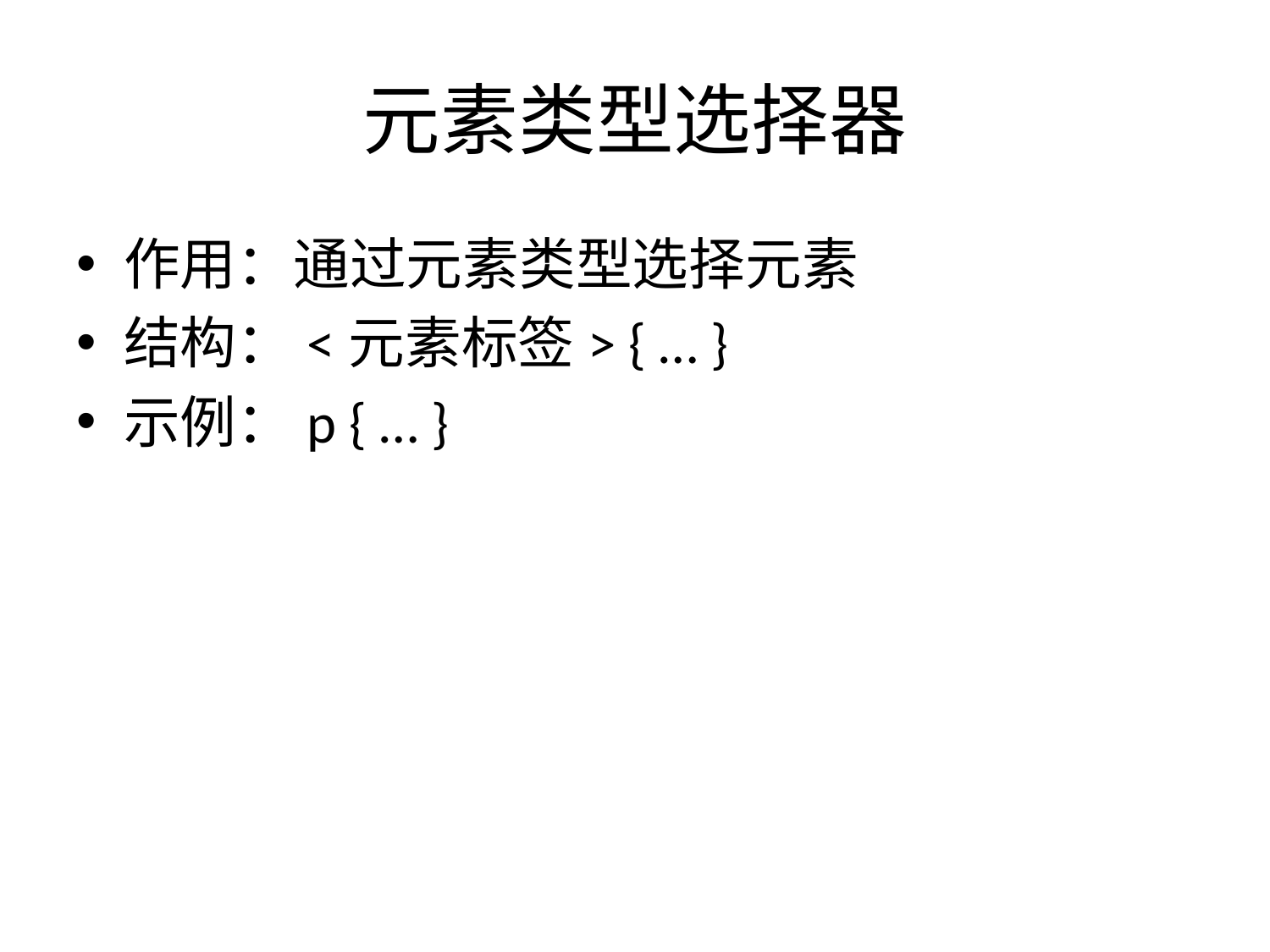

# 元素类型选择器
作用：通过元素类型选择元素
结构：<元素标签> { … }
示例：p { … }